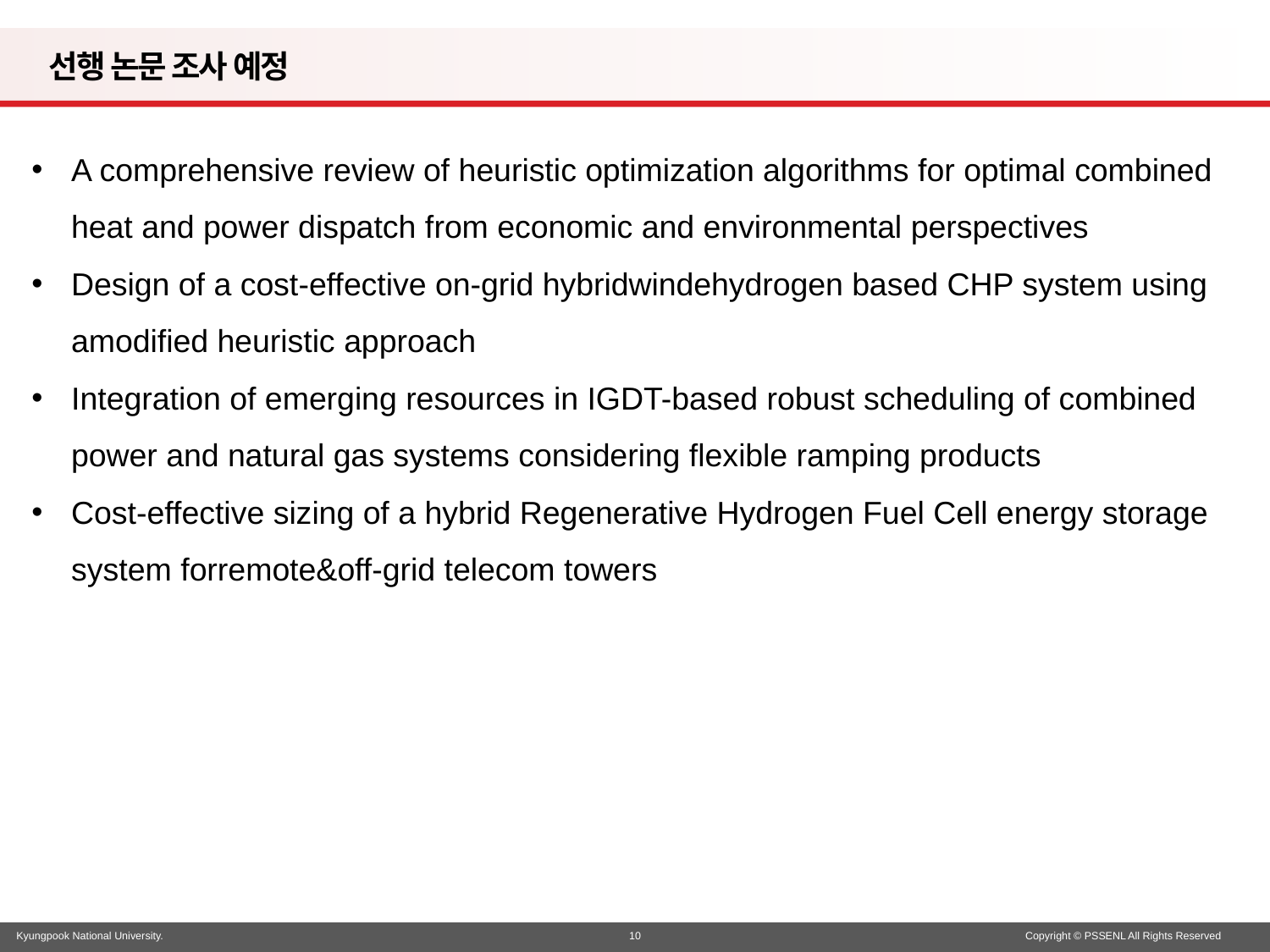

# 선행 논문 조사 예정
A comprehensive review of heuristic optimization algorithms for optimal combined heat and power dispatch from economic and environmental perspectives
Design of a cost-effective on-grid hybridwindehydrogen based CHP system using amodified heuristic approach
Integration of emerging resources in IGDT-based robust scheduling of combined power and natural gas systems considering flexible ramping products
Cost-effective sizing of a hybrid Regenerative Hydrogen Fuel Cell energy storage system forremote&off-grid telecom towers
10